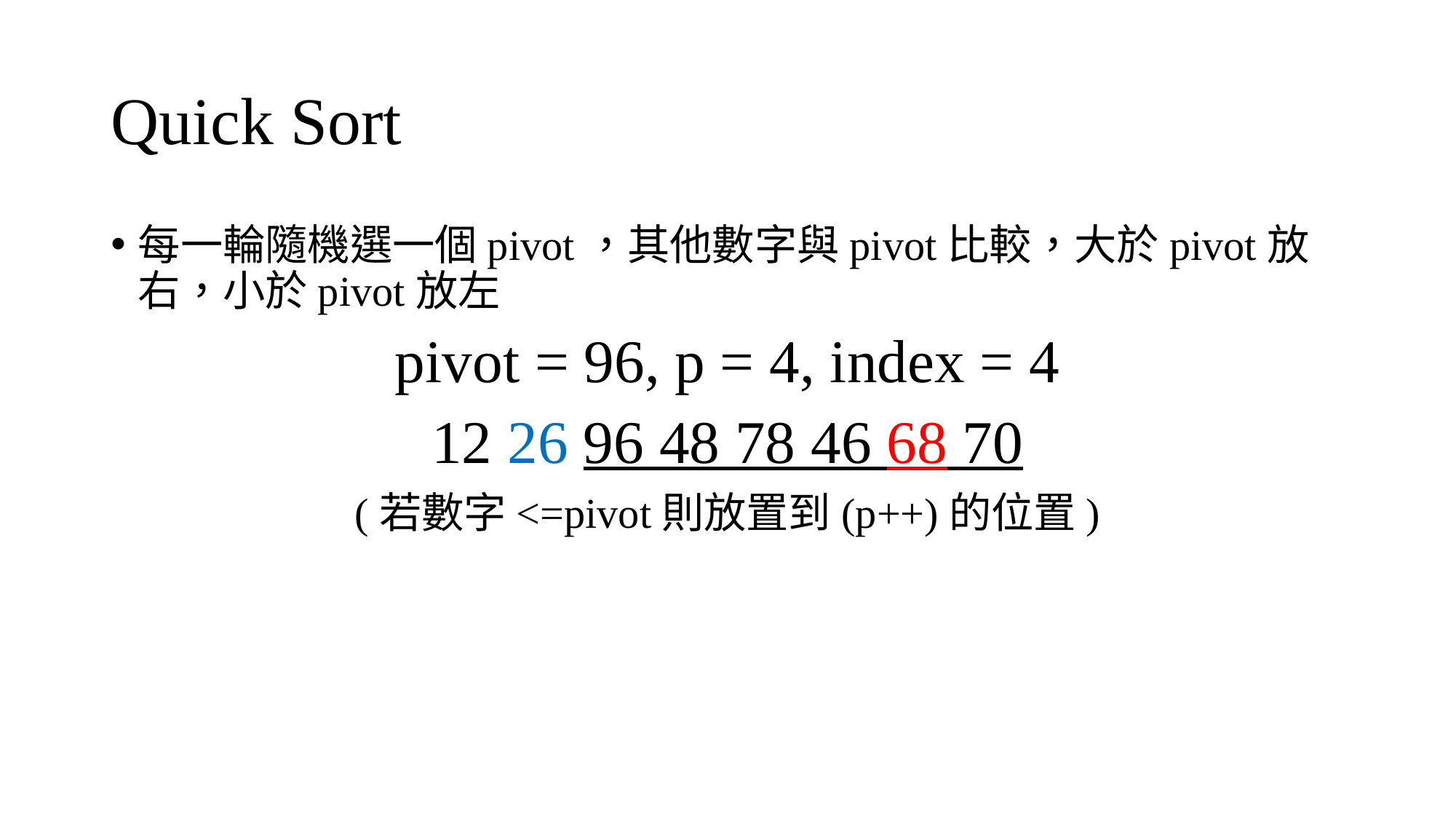

# Quick Sort
每一輪隨機選一個pivot，其他數字與pivot比較，大於pivot放右，小於pivot放左
pivot = 96, p = 4, index = 4
12 26 96 48 78 46 68 70
(若數字<=pivot則放置到(p++)的位置)